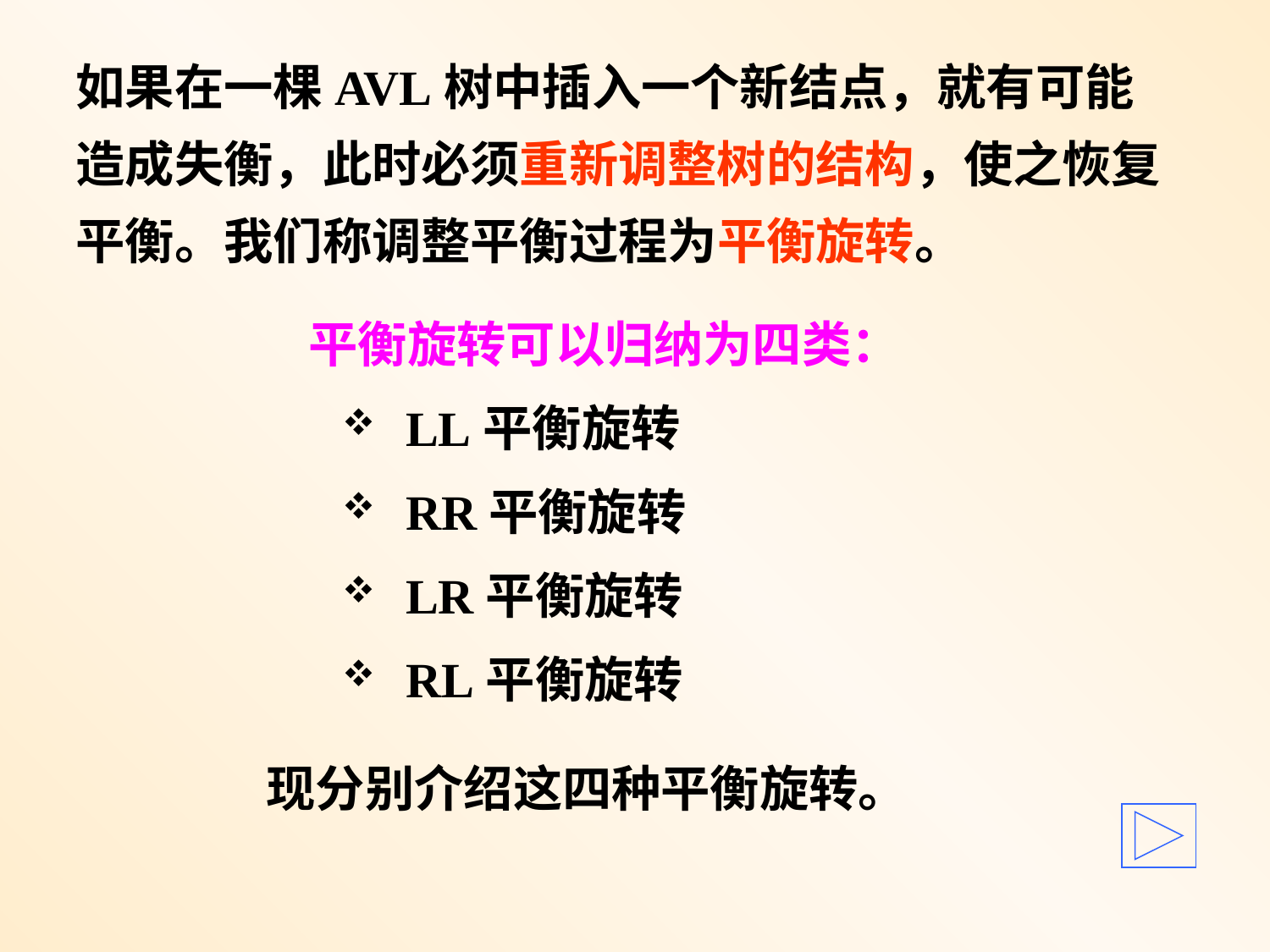

如果在一棵AVL树中插入一个新结点，就有可能造成失衡，此时必须重新调整树的结构，使之恢复平衡。我们称调整平衡过程为平衡旋转。
平衡旋转可以归纳为四类：
 LL平衡旋转
 RR平衡旋转
 LR平衡旋转
 RL平衡旋转
现分别介绍这四种平衡旋转。